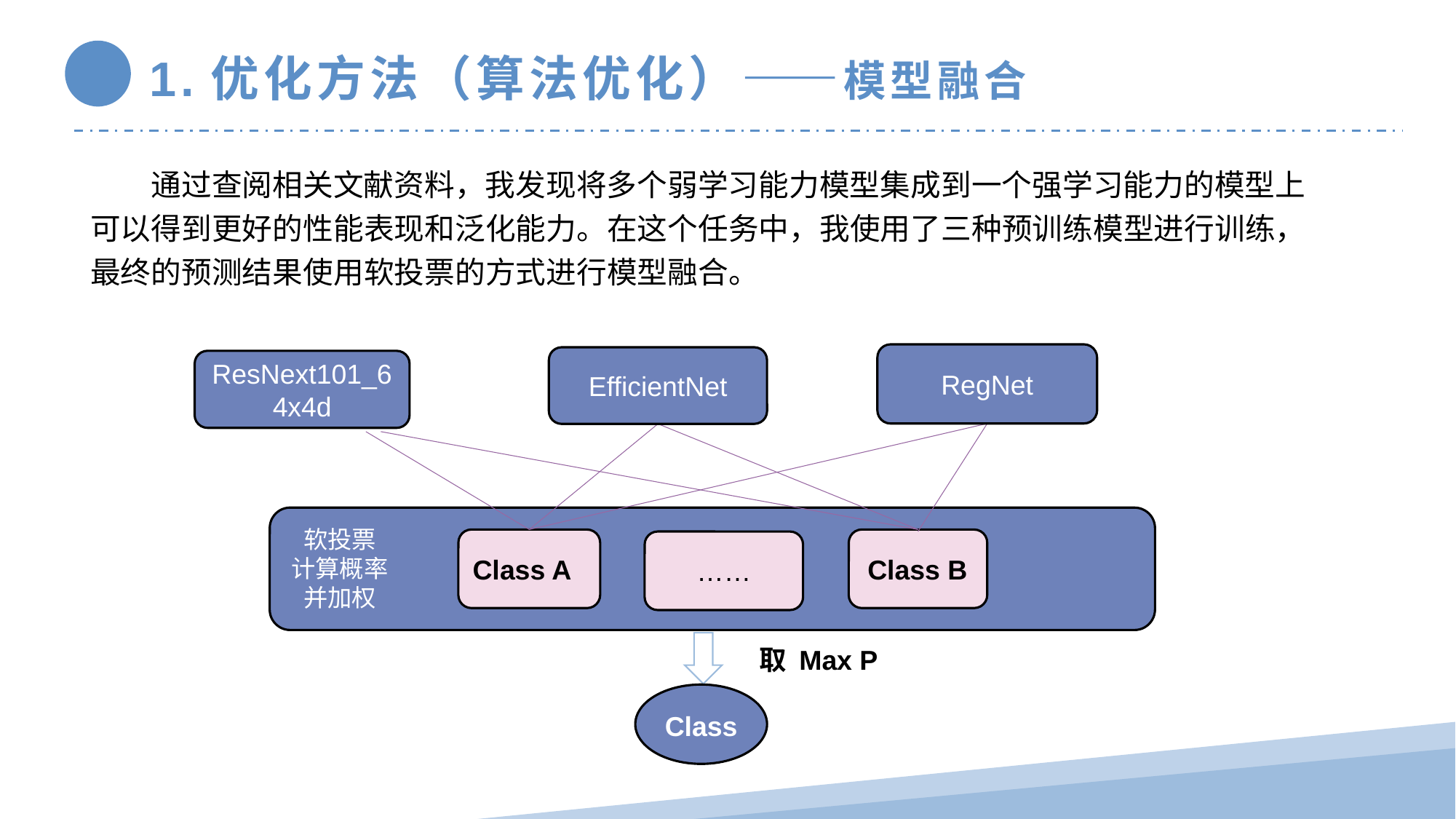

1.优化方法（算法优化）——模型融合
通过查阅相关文献资料，我发现将多个弱学习能力模型集成到一个强学习能力的模型上可以得到更好的性能表现和泛化能力。在这个任务中，我使用了三种预训练模型进行训练，最终的预测结果使用软投票的方式进行模型融合。
RegNet
EfficientNet
ResNext101_64x4d

软投票
计算概率并加权

……
Class A
Class B

取 Max P

Class